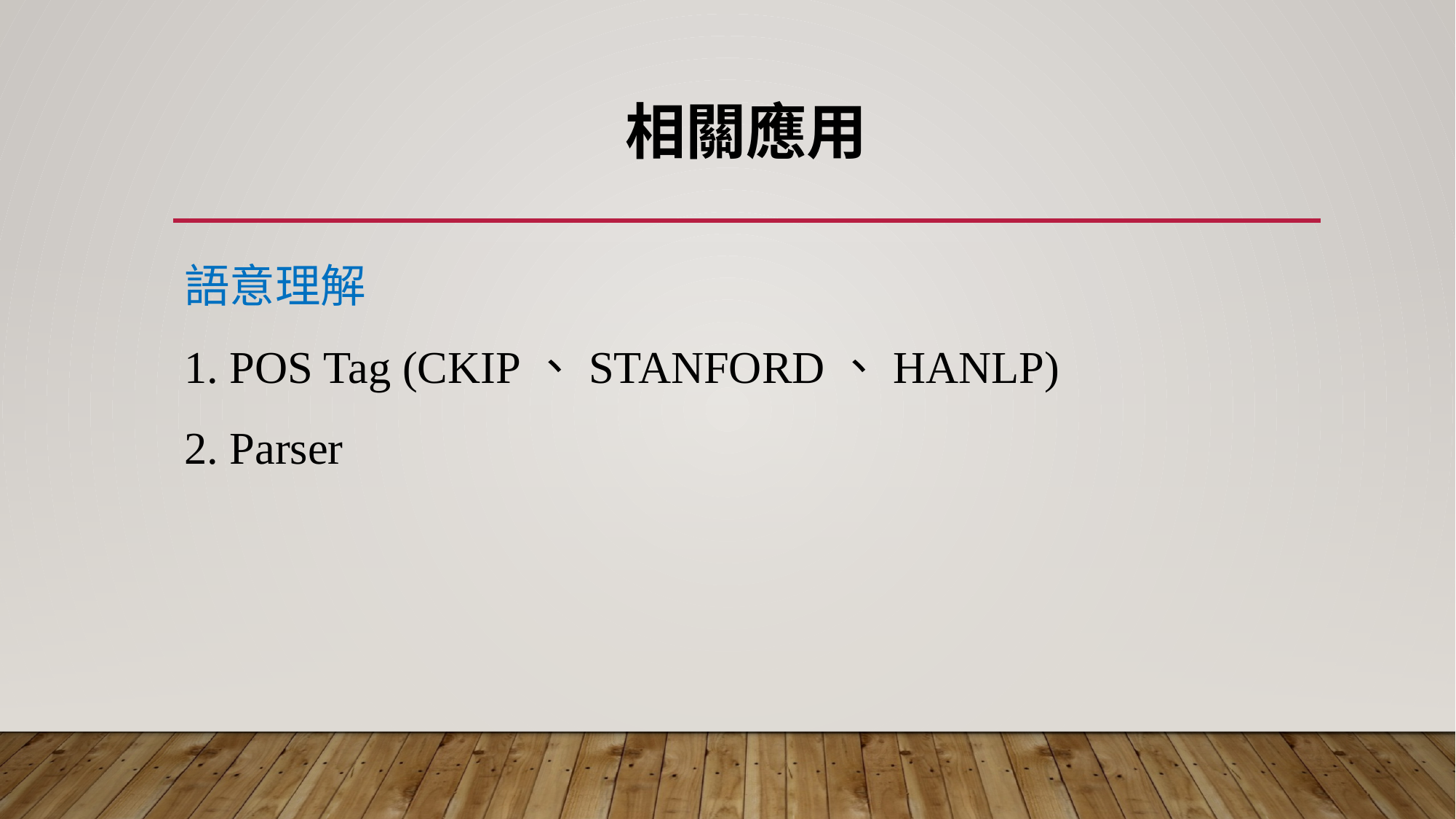

# 相關應用
語意理解
1. POS Tag (CKIP、STANFORD、HANLP)
2. Parser